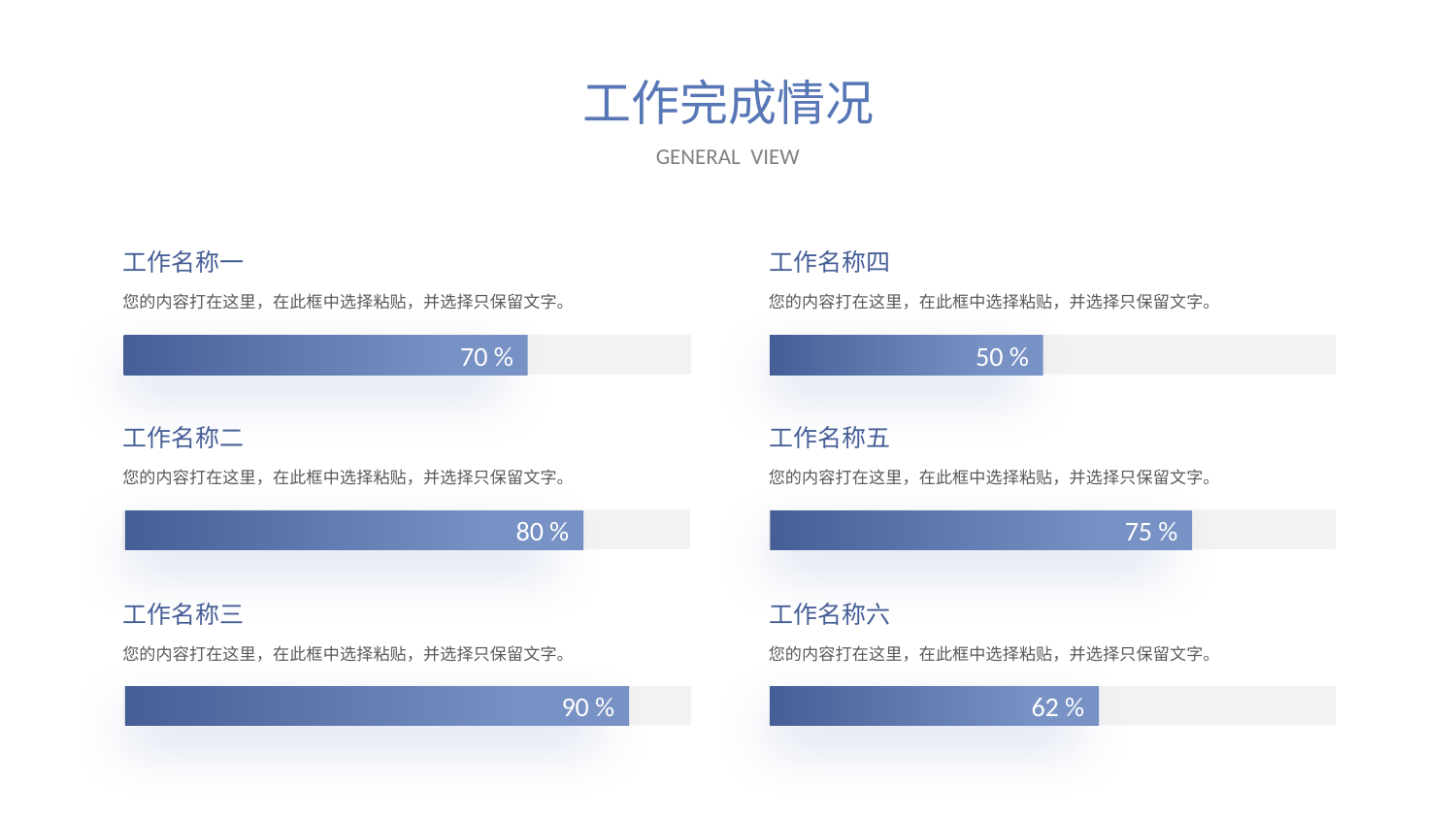

工作完成情况
GENERAL  VIEW
工作名称一
工作名称四
您的内容打在这里，在此框中选择粘贴，并选择只保留文字。
您的内容打在这里，在此框中选择粘贴，并选择只保留文字。

70 %
50 %
工作名称二
工作名称五
您的内容打在这里，在此框中选择粘贴，并选择只保留文字。
您的内容打在这里，在此框中选择粘贴，并选择只保留文字。

80 %
75 %
工作名称三
工作名称六
您的内容打在这里，在此框中选择粘贴，并选择只保留文字。
您的内容打在这里，在此框中选择粘贴，并选择只保留文字。

90 %
62 %